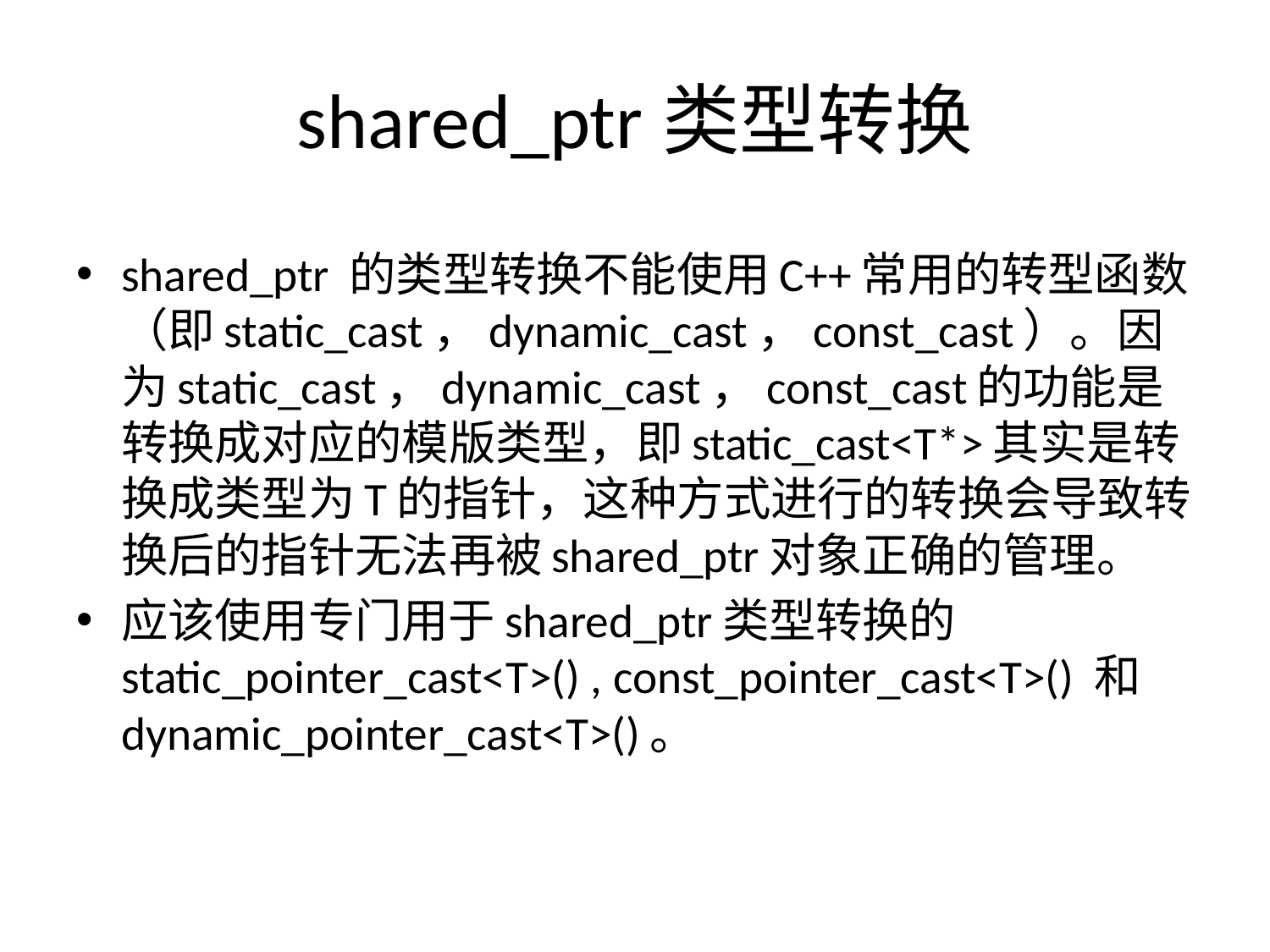

# shared_ptr类型转换
shared_ptr 的类型转换不能使用C++常用的转型函数（即static_cast，dynamic_cast，const_cast）。因为static_cast，dynamic_cast，const_cast的功能是转换成对应的模版类型，即static_cast<T*>其实是转换成类型为T的指针，这种方式进行的转换会导致转换后的指针无法再被shared_ptr对象正确的管理。
应该使用专门用于shared_ptr类型转换的 static_pointer_cast<T>() , const_pointer_cast<T>() 和 dynamic_pointer_cast<T>()。